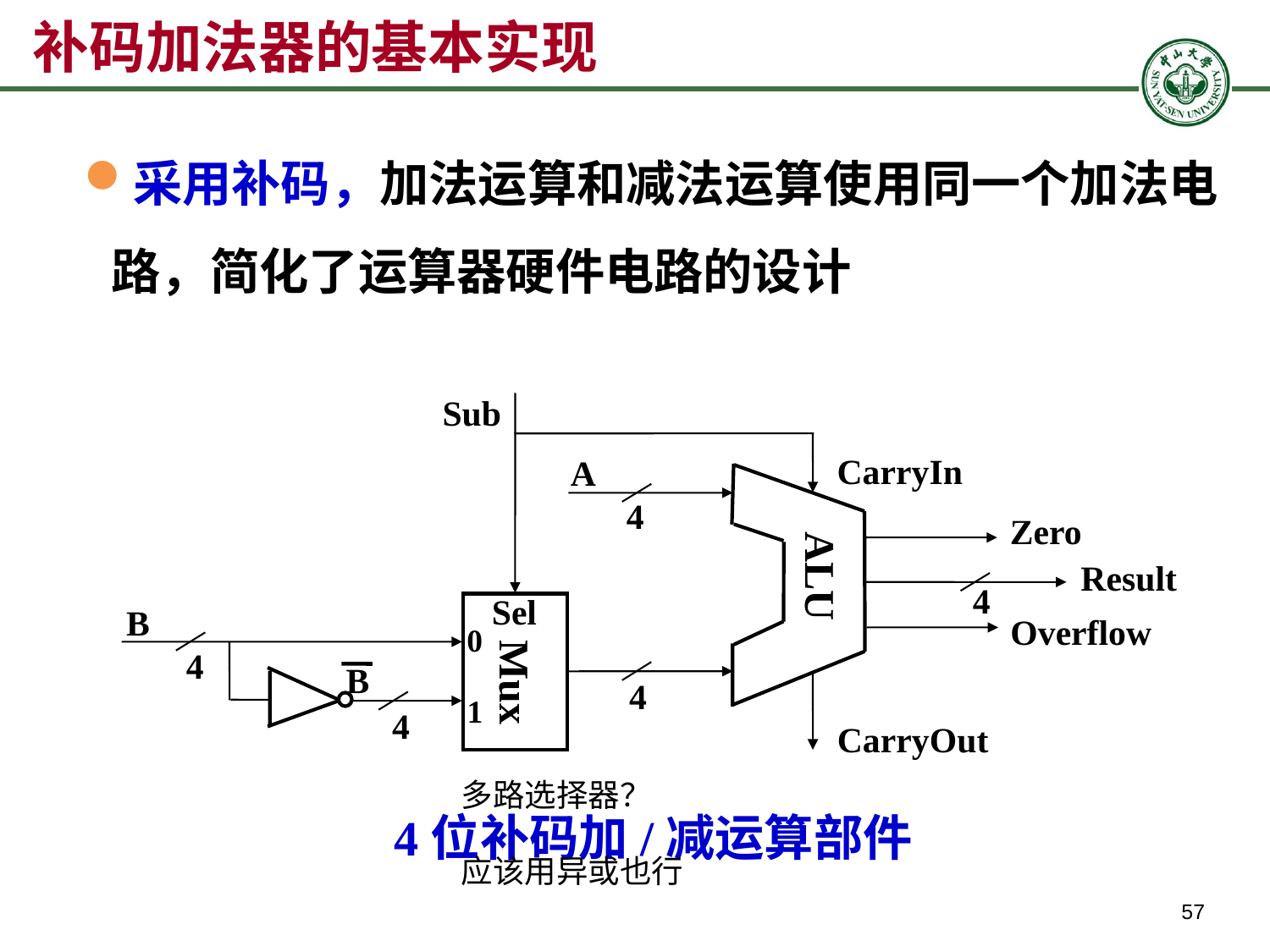

# 补码加法器的基本实现
采用补码，加法运算和减法运算使用同一个加法电路，简化了运算器硬件电路的设计

Sub

CarryIn
A

4

Zero

ALU
Result
4

Sel

B
Overflow
0

4

B
Mux

4

1

4

CarryOut
多路选择器？

应该用异或也行
4位补码加/减运算部件